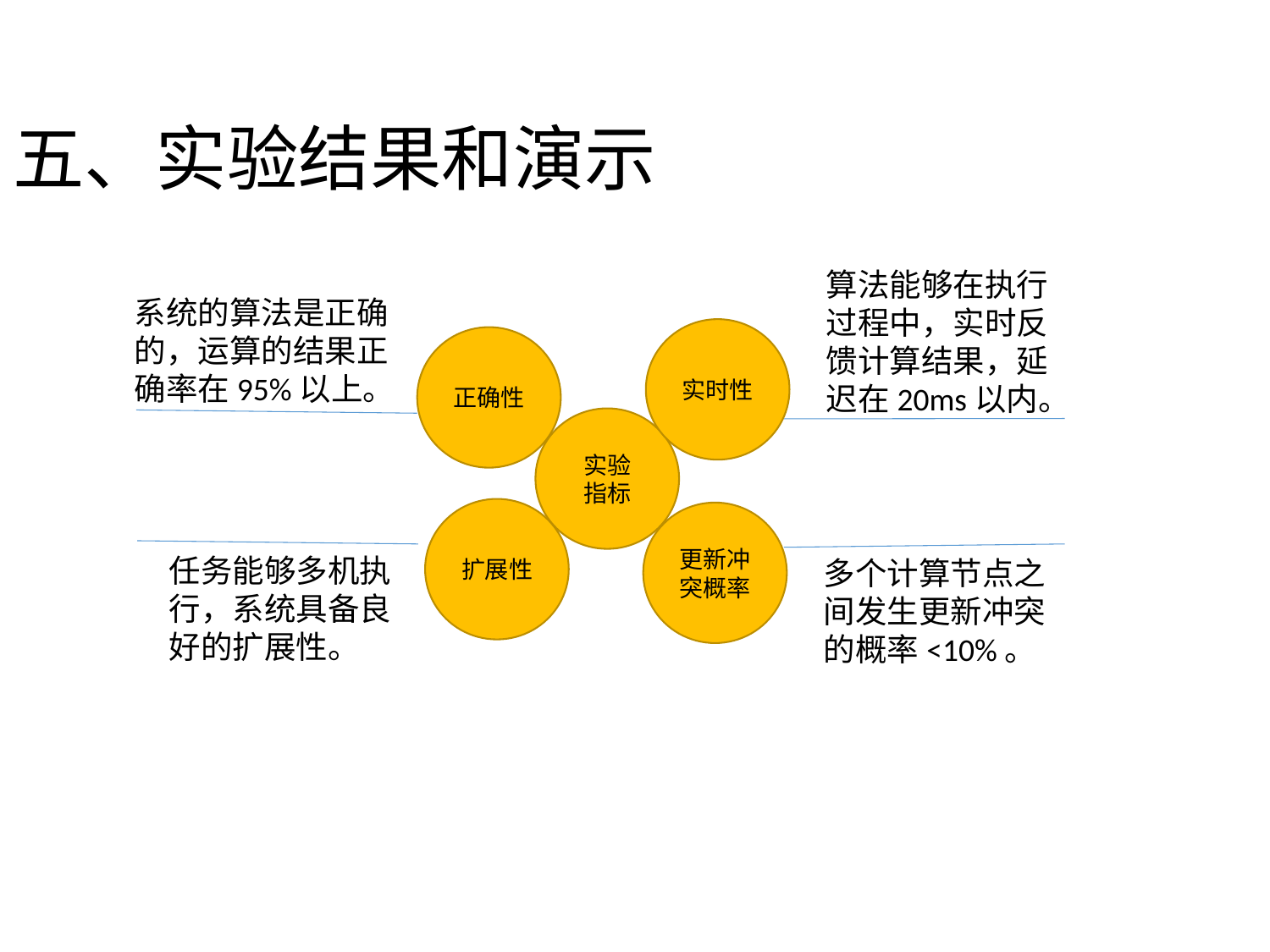

# 五、实验结果和演示
算法能够在执行过程中，实时反馈计算结果，延迟在20ms以内。
系统的算法是正确的，运算的结果正确率在95%以上。
实时性
正确性
实验
指标
扩展性
更新冲突概率
任务能够多机执行，系统具备良好的扩展性。
多个计算节点之间发生更新冲突的概率<10%。